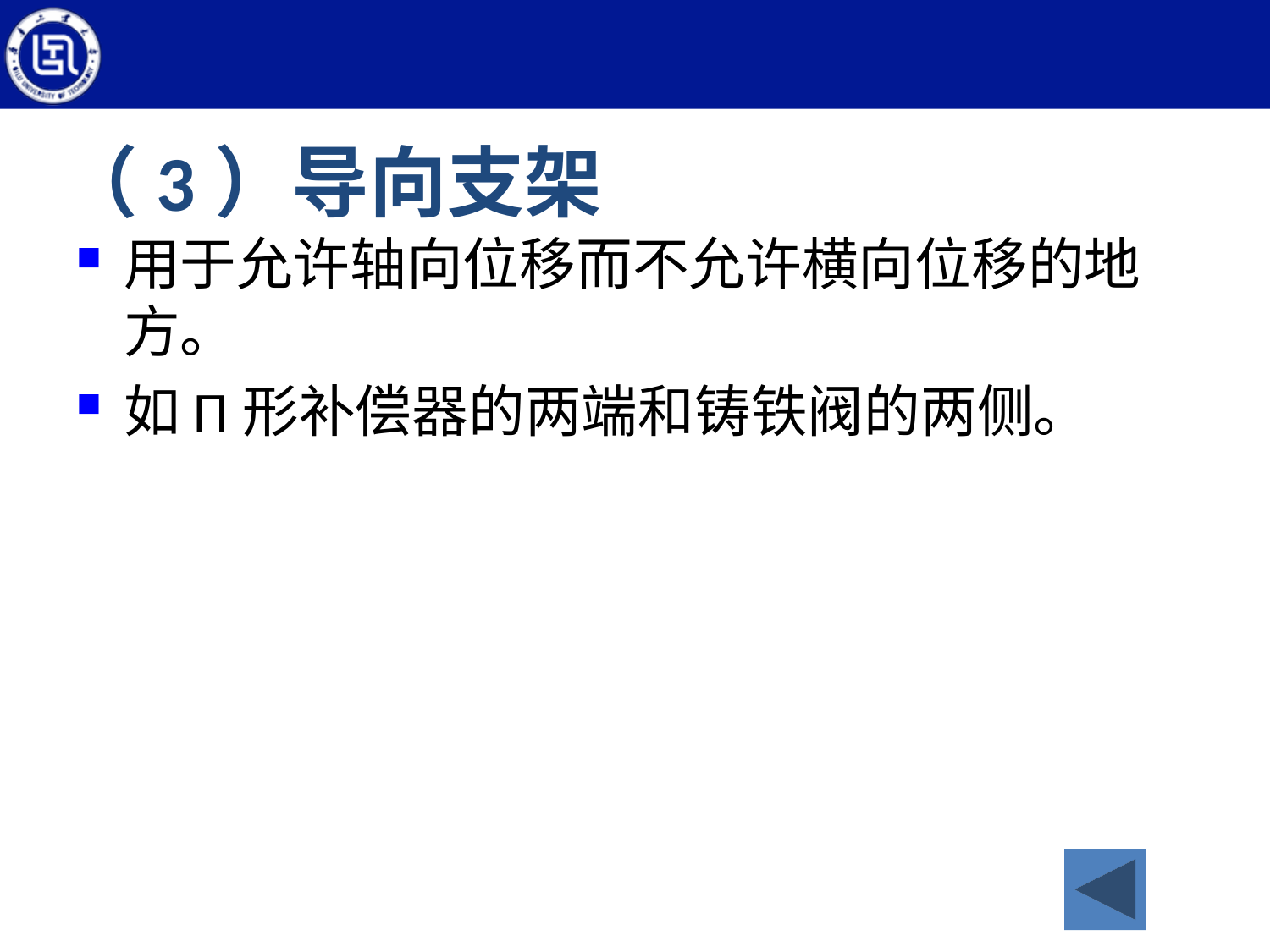

# （3）导向支架
用于允许轴向位移而不允许横向位移的地方。
如Π形补偿器的两端和铸铁阀的两侧。